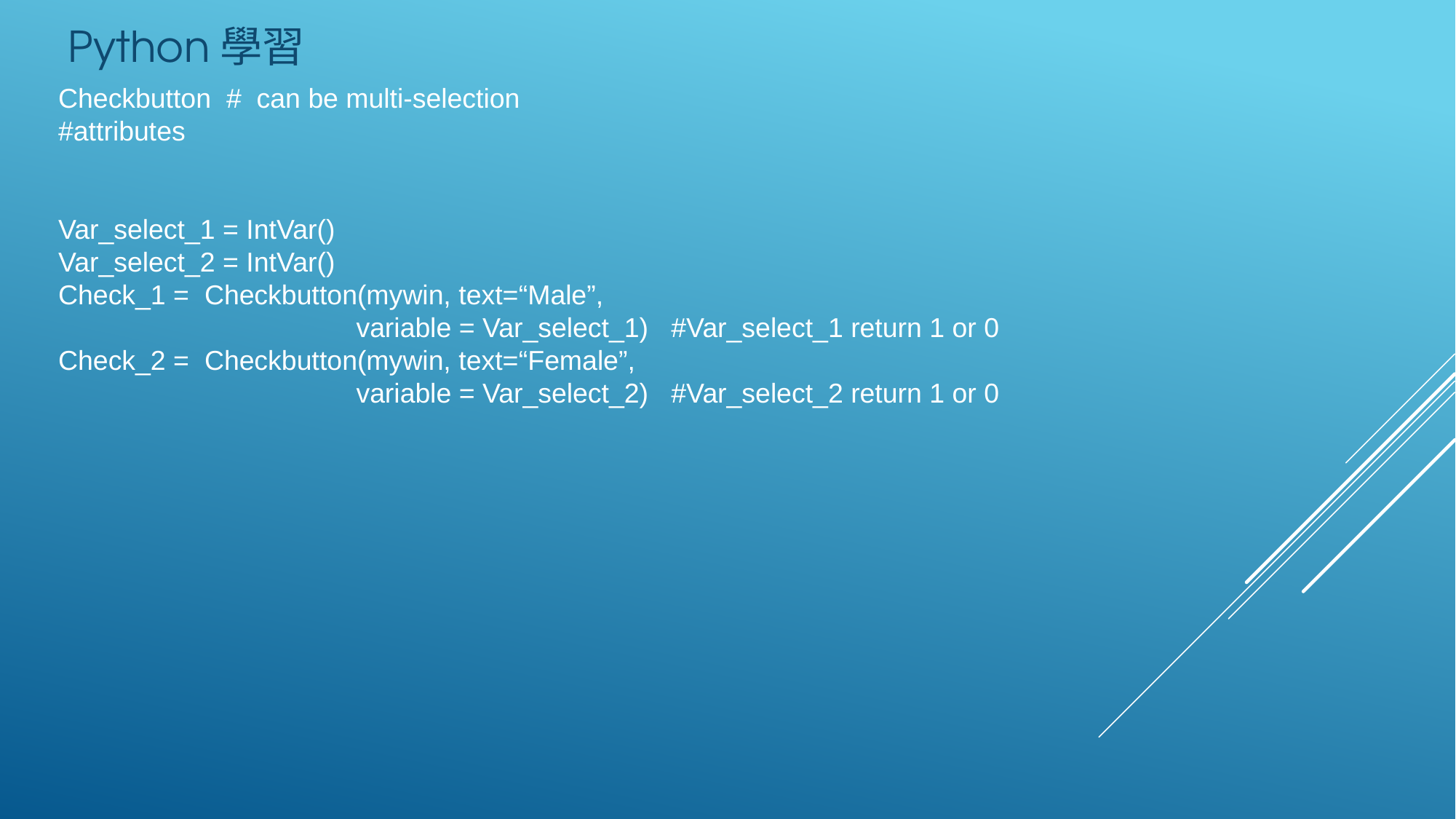

Python學習
Checkbutton  #  can be multi-selection
#attributes

Var_select_1 = IntVar()
Var_select_2 = IntVar()
Check_1 =  Checkbutton(mywin, text=“Male”,
                                       variable = Var_select_1)   #Var_select_1 return 1 or 0
Check_2 =  Checkbutton(mywin, text=“Female”,
                                       variable = Var_select_2)   #Var_select_2 return 1 or 0